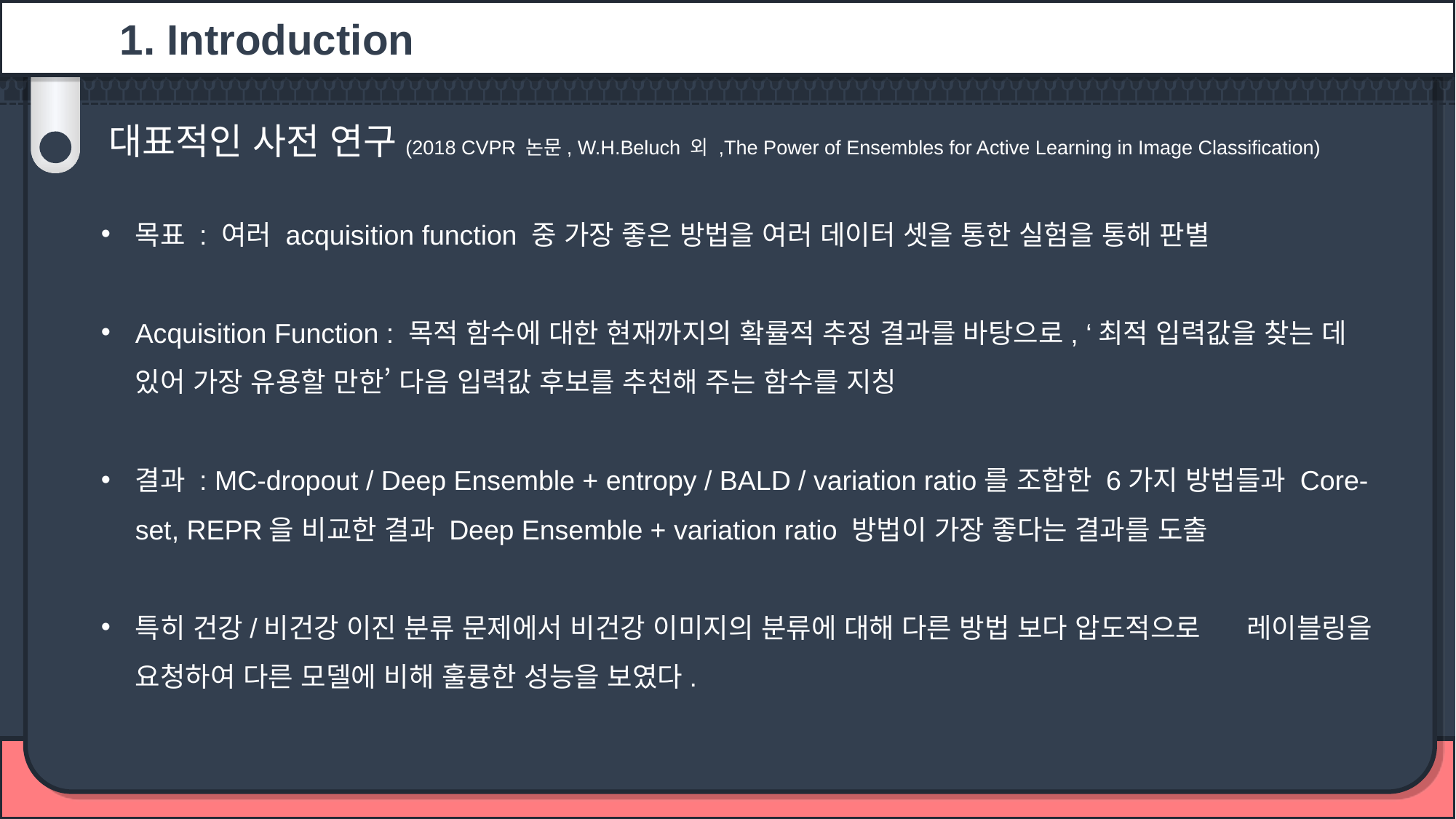

1. Introduction

대표적인 사전 연구(2018 CVPR 논문, W.H.Beluch 외 ,The Power of Ensembles for Active Learning in Image Classification)
목표 : 여러 acquisition function 중 가장 좋은 방법을 여러 데이터 셋을 통한 실험을 통해 판별

Acquisition Function : 목적 함수에 대한 현재까지의 확률적 추정 결과를 바탕으로, ‘최적 입력값을 찾는 데 있어 가장 유용할 만한’ 다음 입력값 후보를 추천해 주는 함수를 지칭

결과 : MC-dropout / Deep Ensemble + entropy / BALD / variation ratio를 조합한 6가지 방법들과 Core-set, REPR을 비교한 결과 Deep Ensemble + variation ratio 방법이 가장 좋다는 결과를 도출

특히 건강/비건강 이진 분류 문제에서 비건강 이미지의 분류에 대해 다른 방법 보다 압도적으로      레이블링을 요청하여 다른 모델에 비해 훌륭한 성능을 보였다.